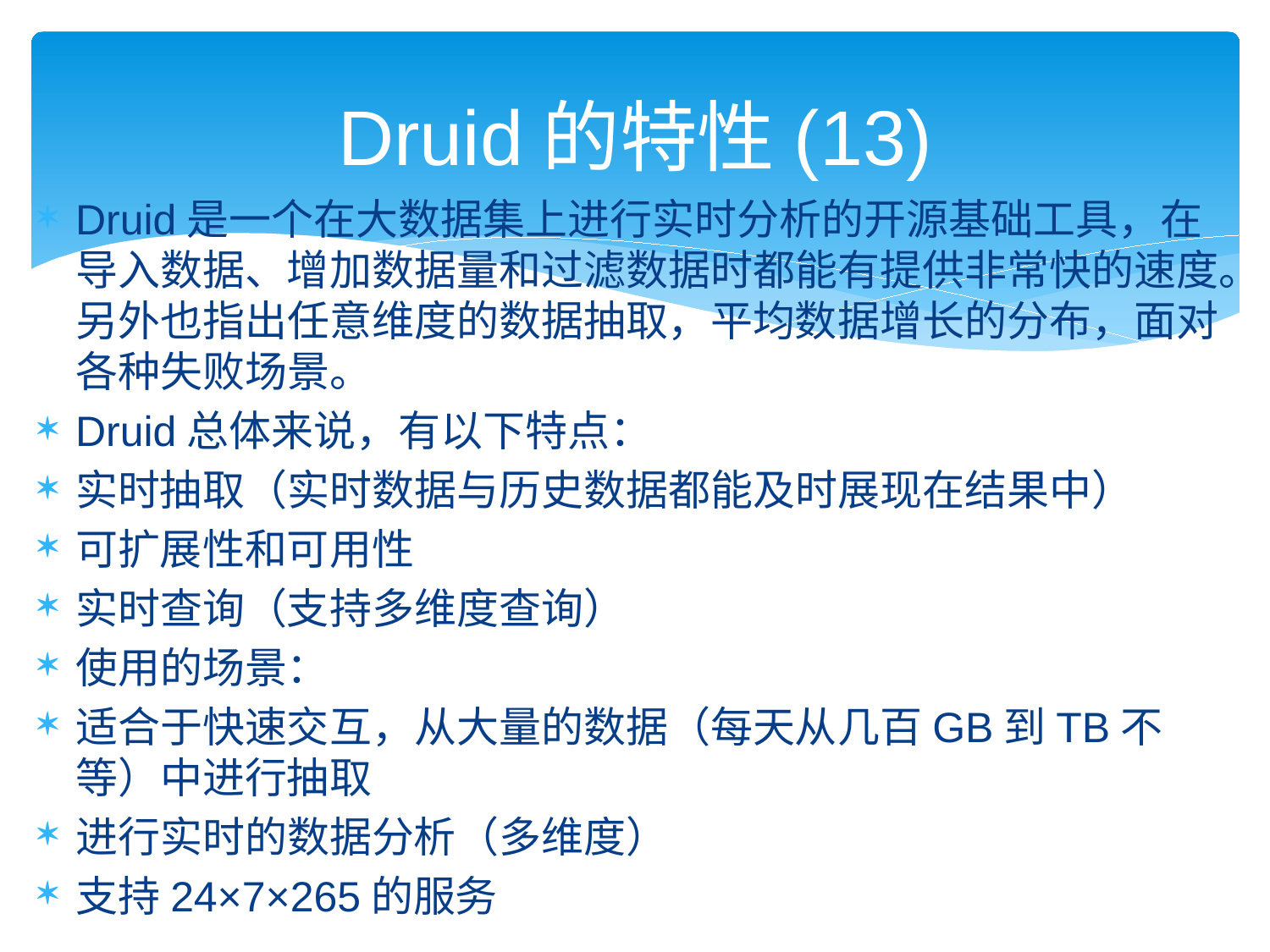

# Druid的特性(13)
Druid是一个在大数据集上进行实时分析的开源基础工具，在导入数据、增加数据量和过滤数据时都能有提供非常快的速度。另外也指出任意维度的数据抽取，平均数据增长的分布，面对各种失败场景。
Druid总体来说，有以下特点：
实时抽取（实时数据与历史数据都能及时展现在结果中）
可扩展性和可用性
实时查询（支持多维度查询）
使用的场景：
适合于快速交互，从大量的数据（每天从几百GB到TB不等）中进行抽取
进行实时的数据分析（多维度）
支持24×7×265的服务